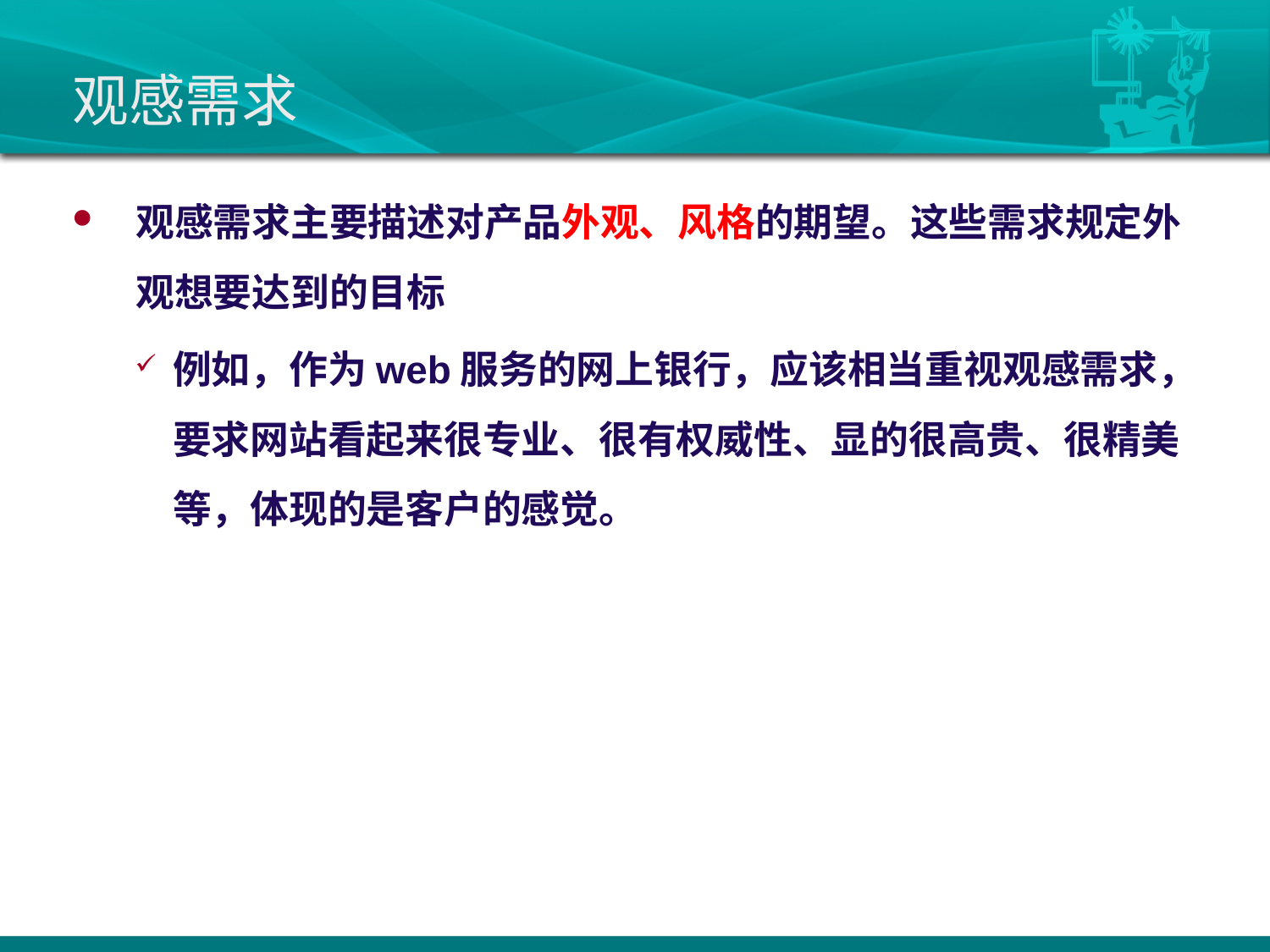

# 观感需求
观感需求主要描述对产品外观、风格的期望。这些需求规定外观想要达到的目标
例如，作为web服务的网上银行，应该相当重视观感需求，要求网站看起来很专业、很有权威性、显的很高贵、很精美等，体现的是客户的感觉。